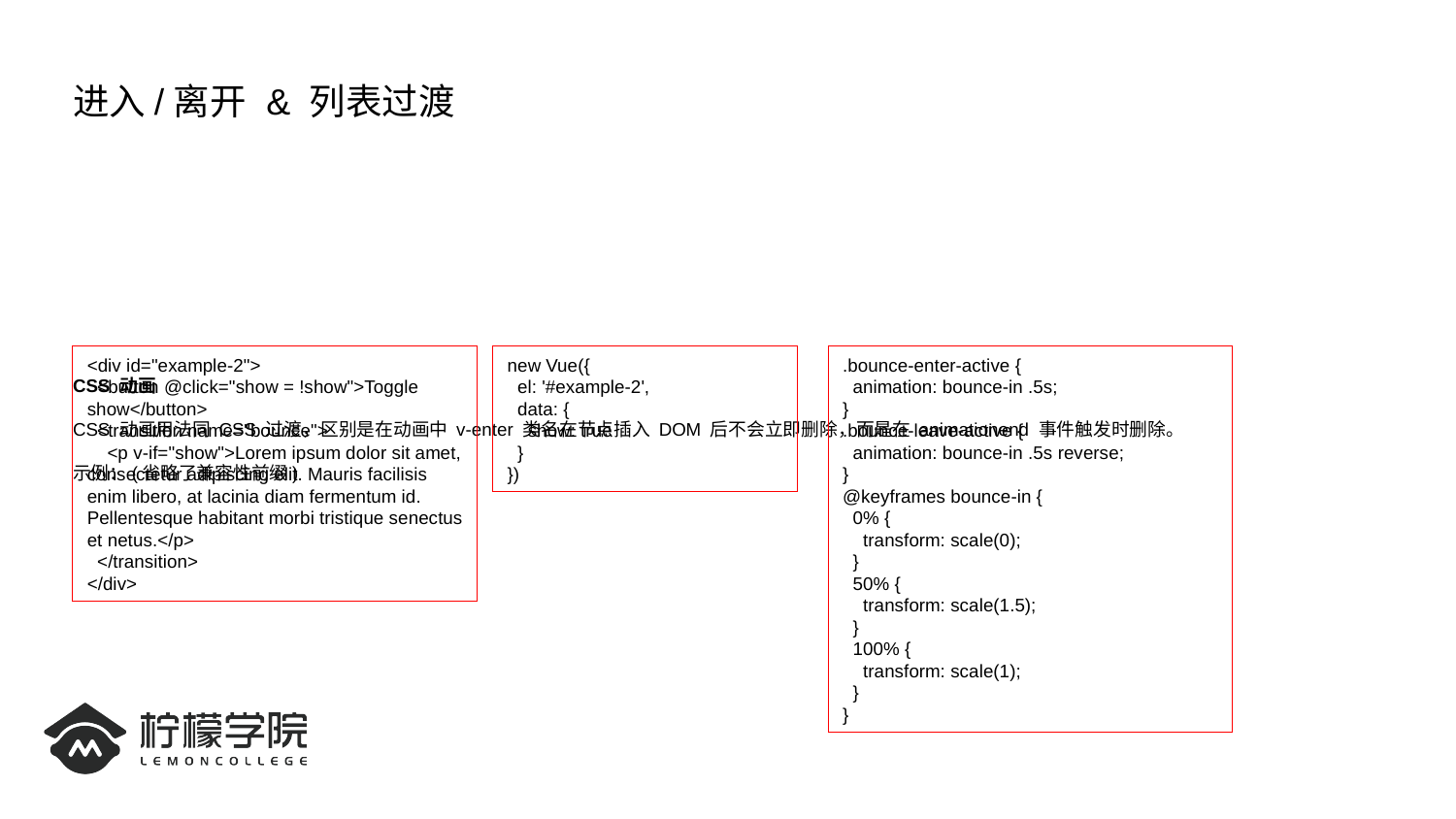

# 进入/离开 & 列表过渡
CSS 动画

CSS 动画用法同 CSS 过渡，区别是在动画中 v-enter 类名在节点插入 DOM 后不会立即删除，而是在 animationend 事件触发时删除。

示例：(省略了兼容性前缀)
<div id="example-2">
  <button @click="show = !show">Toggle show</button>
  <transition name="bounce">
    <p v-if="show">Lorem ipsum dolor sit amet, consectetur adipiscing elit. Mauris facilisis enim libero, at lacinia diam fermentum id. Pellentesque habitant morbi tristique senectus et netus.</p>
  </transition>
</div>
new Vue({
  el: '#example-2',
  data: {
    show: true
  }
})
.bounce-enter-active {
  animation: bounce-in .5s;
}
.bounce-leave-active {
  animation: bounce-in .5s reverse;
}
@keyframes bounce-in {
  0% {
    transform: scale(0);
  }
  50% {
    transform: scale(1.5);
  }
  100% {
    transform: scale(1);
  }
}